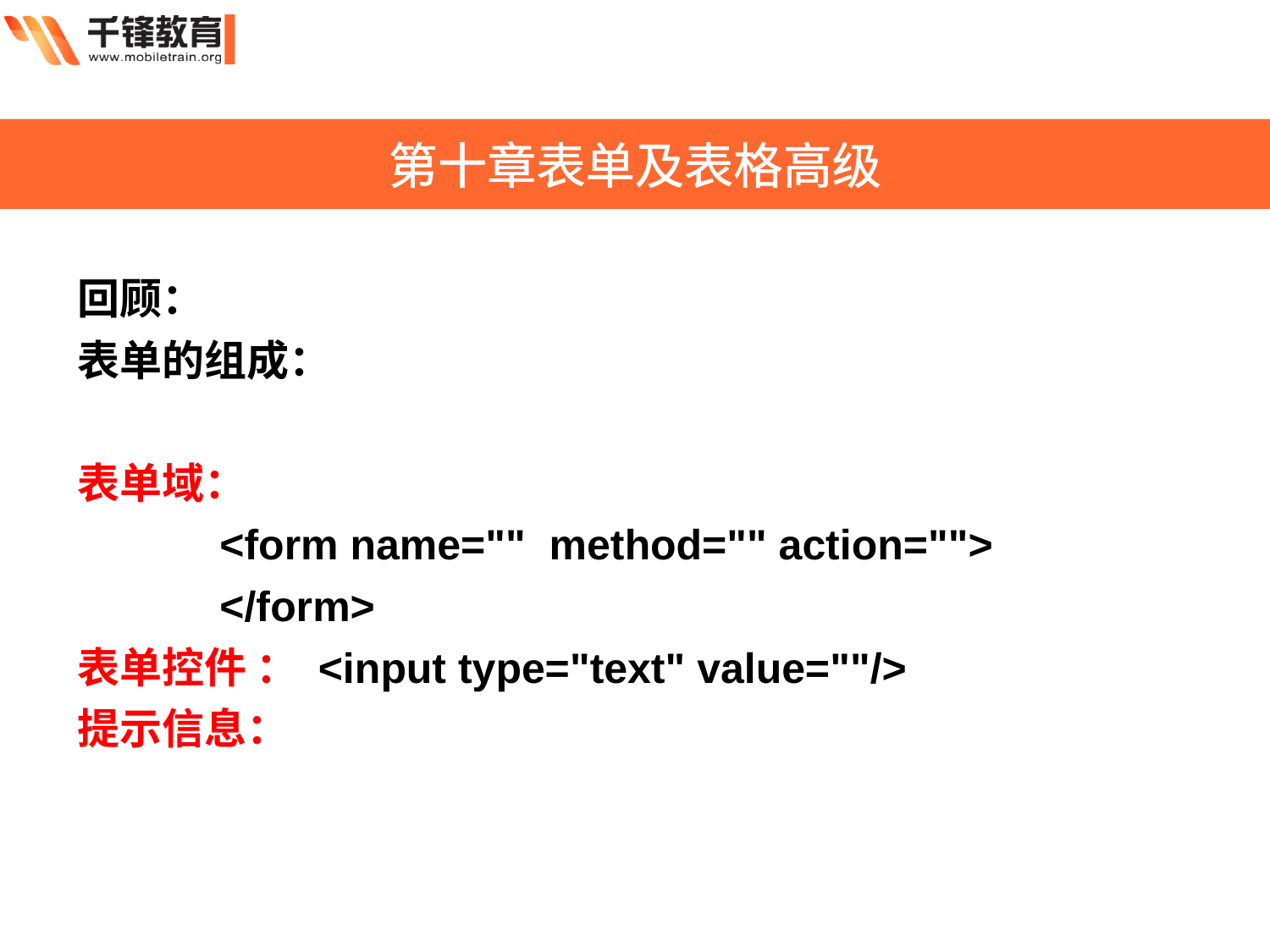

第十章表单及表格高级
回顾：
表单的组成：

表单域：
            <form name=""  method="" action="">
            </form>
表单控件 ： <input type="text" value=""/>
提示信息：